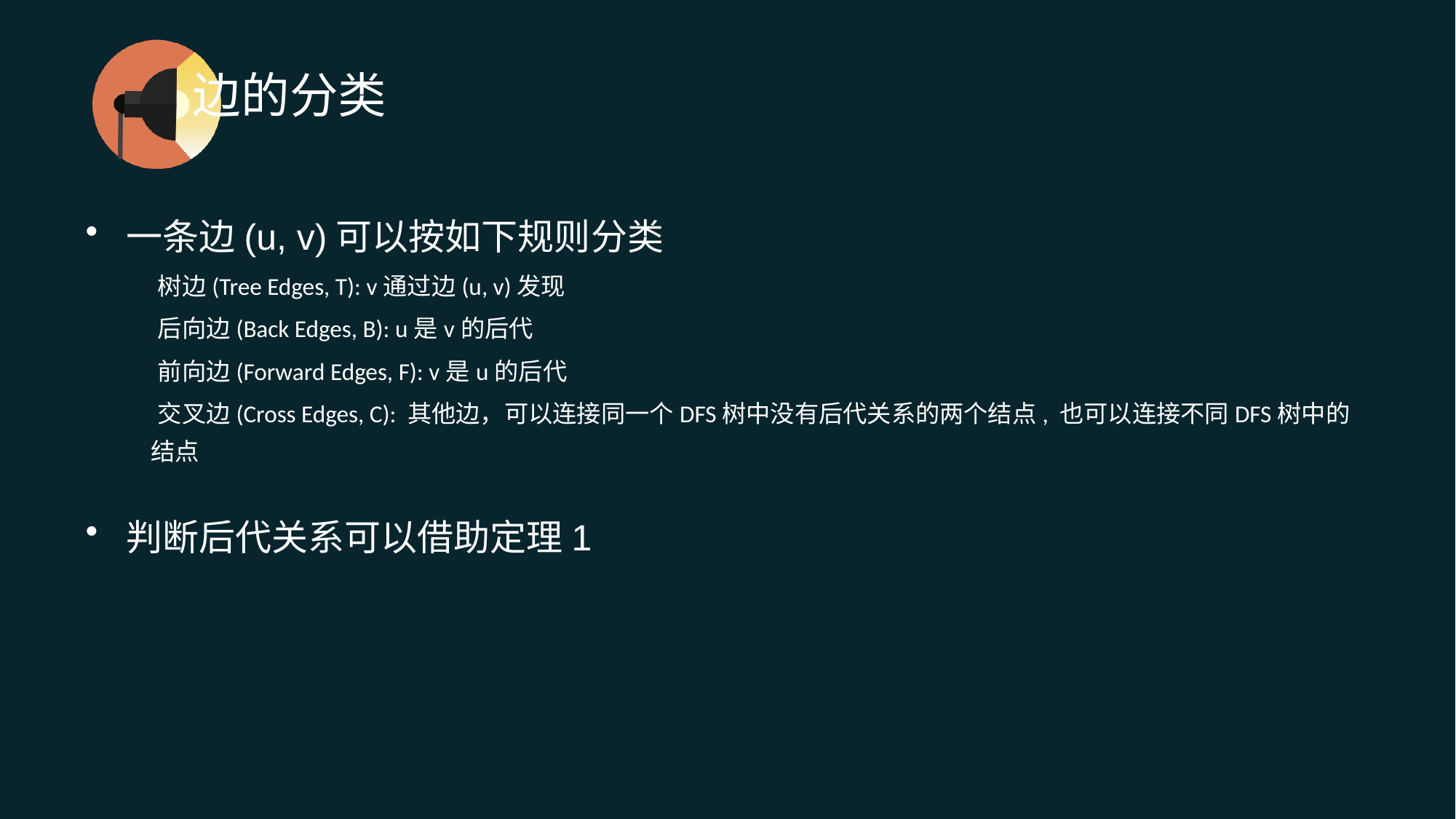

一条边(u, v)可以按如下规则分类
树边(Tree Edges, T): v通过边(u, v)发现
后向边(Back Edges, B): u是v的后代
前向边(Forward Edges, F): v是u的后代
交叉边(Cross Edges, C): 其他边，可以连接同一个DFS树中没有后代关系的两个结点, 也可以连接不同DFS树中的结点
判断后代关系可以借助定理1
边的分类